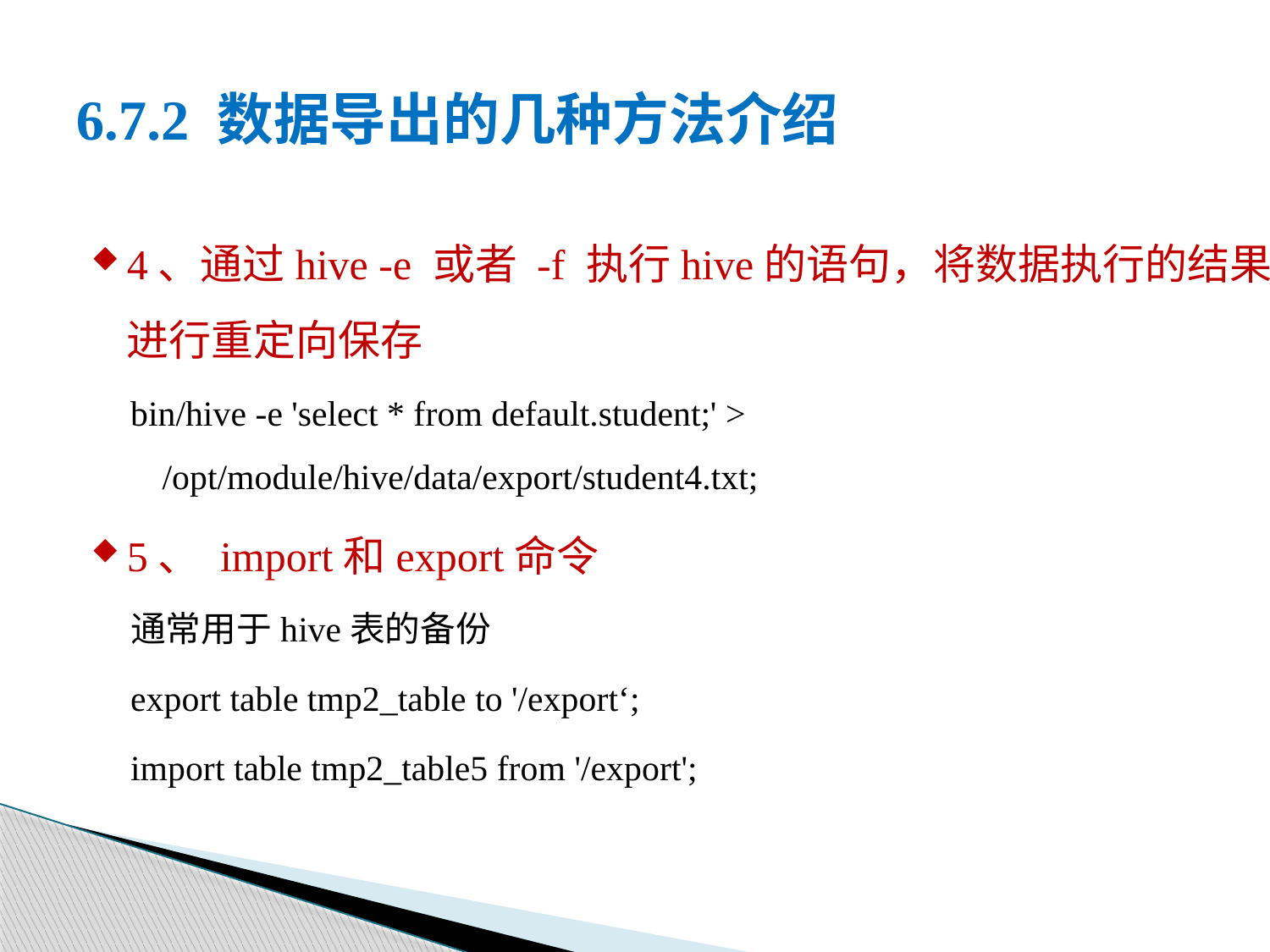

# 6.7.2 数据导出的几种方法介绍
4、通过hive -e 或者 -f 执行hive的语句，将数据执行的结果进行重定向保存
bin/hive -e 'select * from default.student;' > /opt/module/hive/data/export/student4.txt;
5、 import和export命令
通常用于hive表的备份
export table tmp2_table to '/export‘;
import table tmp2_table5 from '/export';